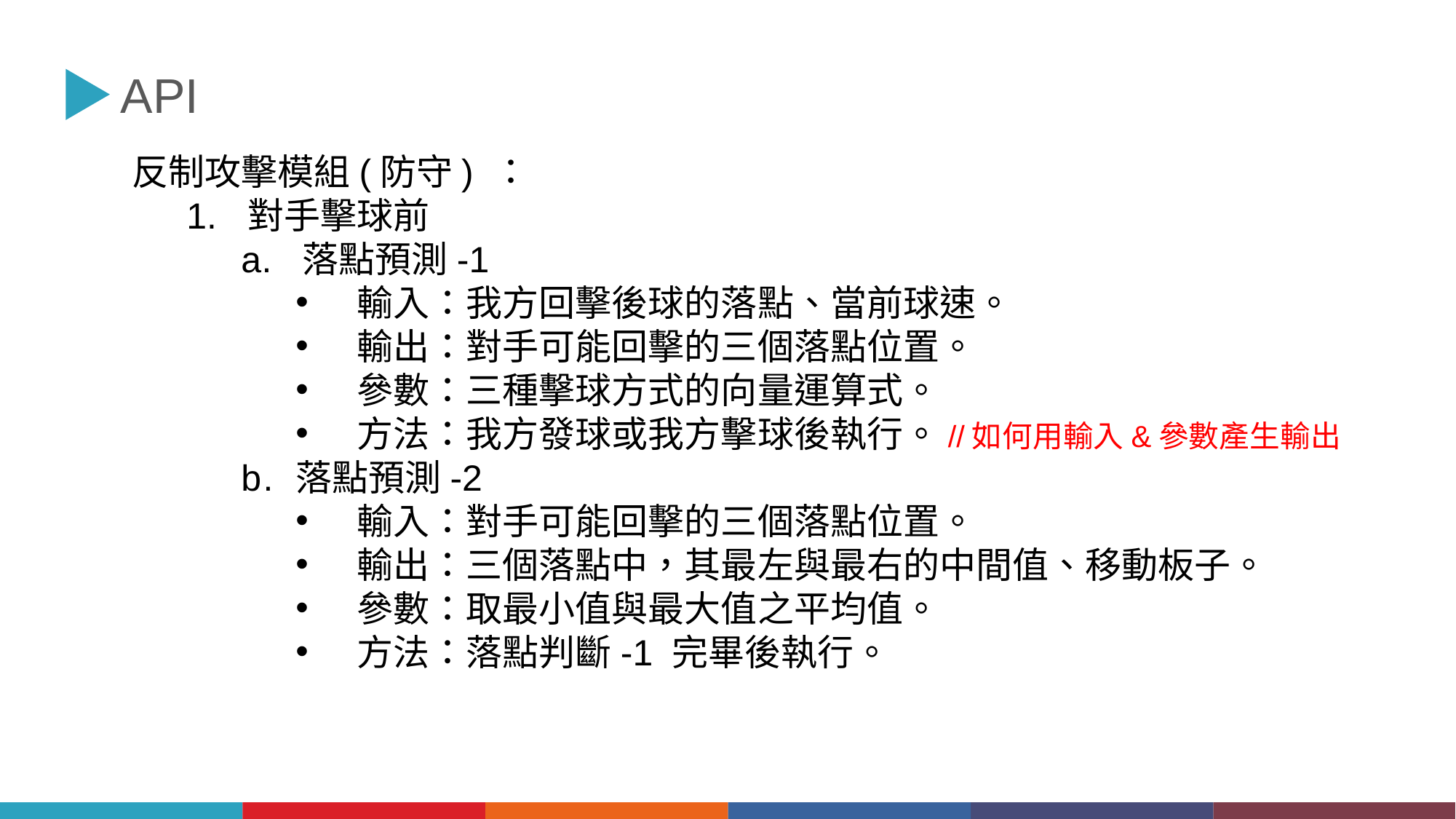

API

反制攻擊模組(防守) ：
對手擊球前
落點預測-1
輸入：我方回擊後球的落點、當前球速。
輸出：對手可能回擊的三個落點位置。
參數：三種擊球方式的向量運算式。
方法：我方發球或我方擊球後執行。//如何用輸入&參數產生輸出
落點預測-2
輸入：對手可能回擊的三個落點位置。
輸出：三個落點中，其最左與最右的中間值、移動板子。
參數：取最小值與最大值之平均值。
方法：落點判斷-1 完畢後執行。